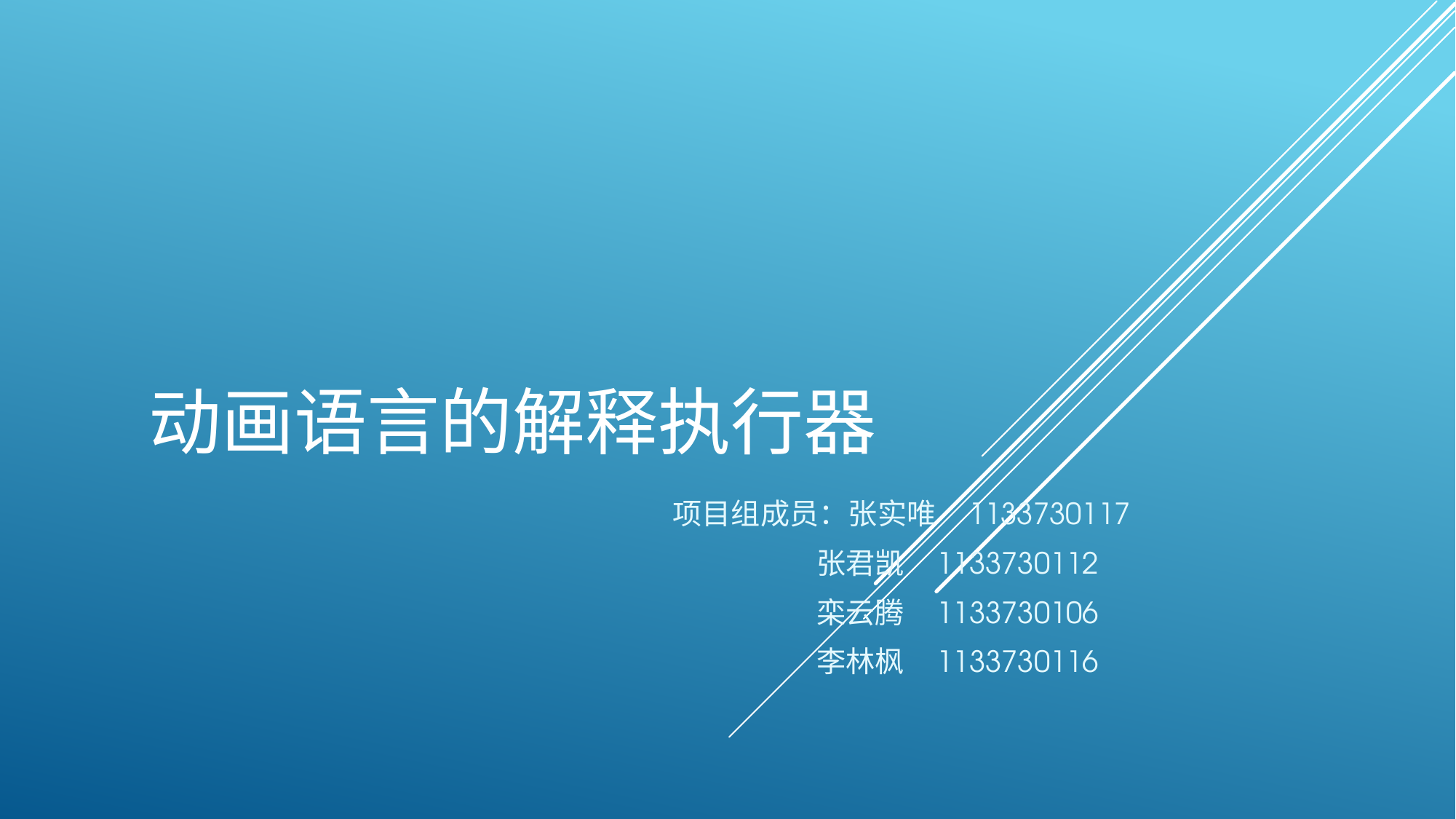

# 动画语言的解释执行器
                                                                               项目组成员：张实唯    1133730117
                                                                                                     张君凯    1133730112
                                                                                                     栾云腾    1133730106
                                                                                                     李林枫    1133730116